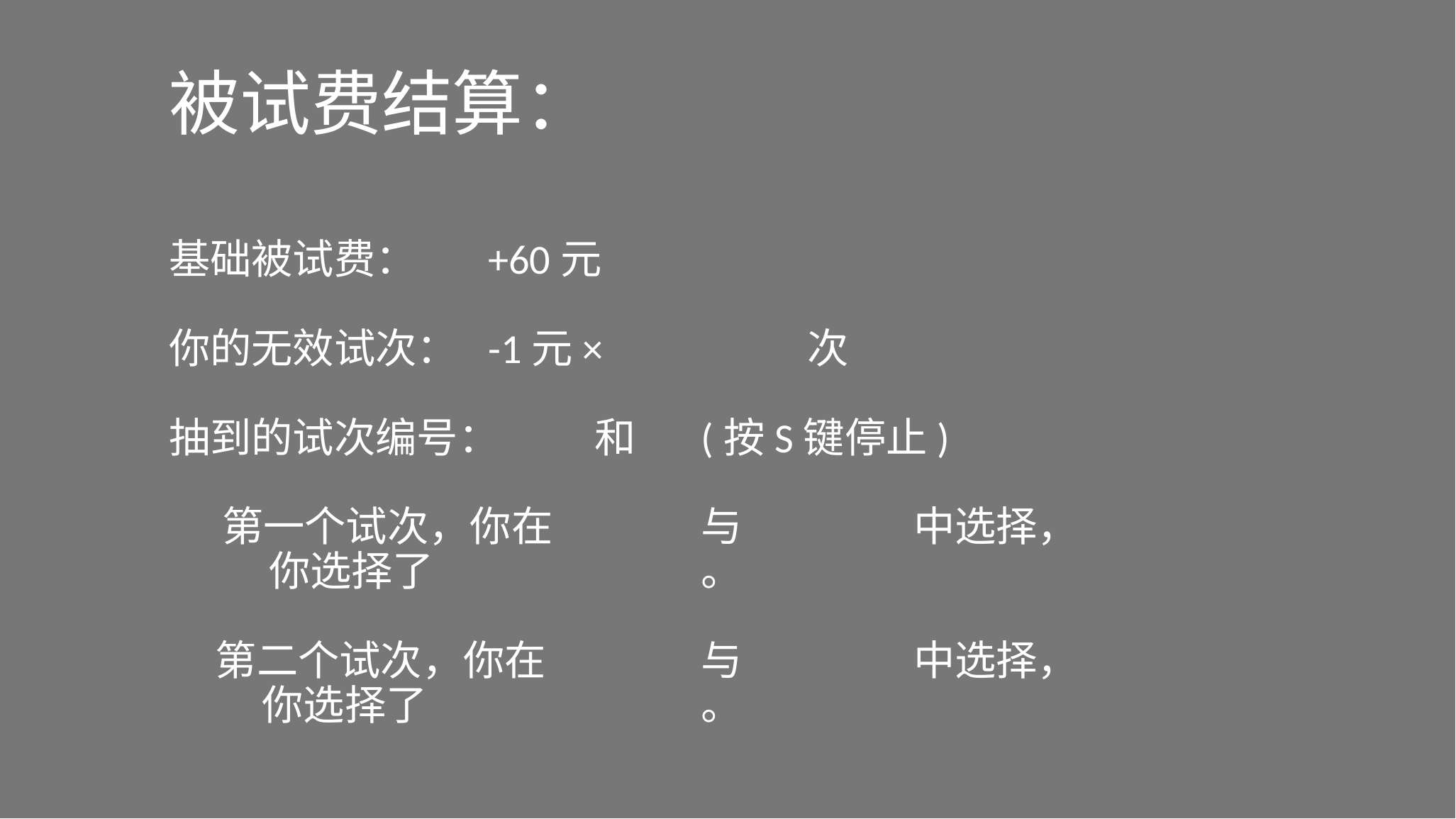

被试费结算：
基础被试费：	+60元

你的无效试次：	-1元×		次

抽到的试次编号：	和	(按S键停止)

	第一个试次，你在		与		中选择，
	    你选择了			。

	第二个试次，你在		与		中选择，
	    你选择了			。